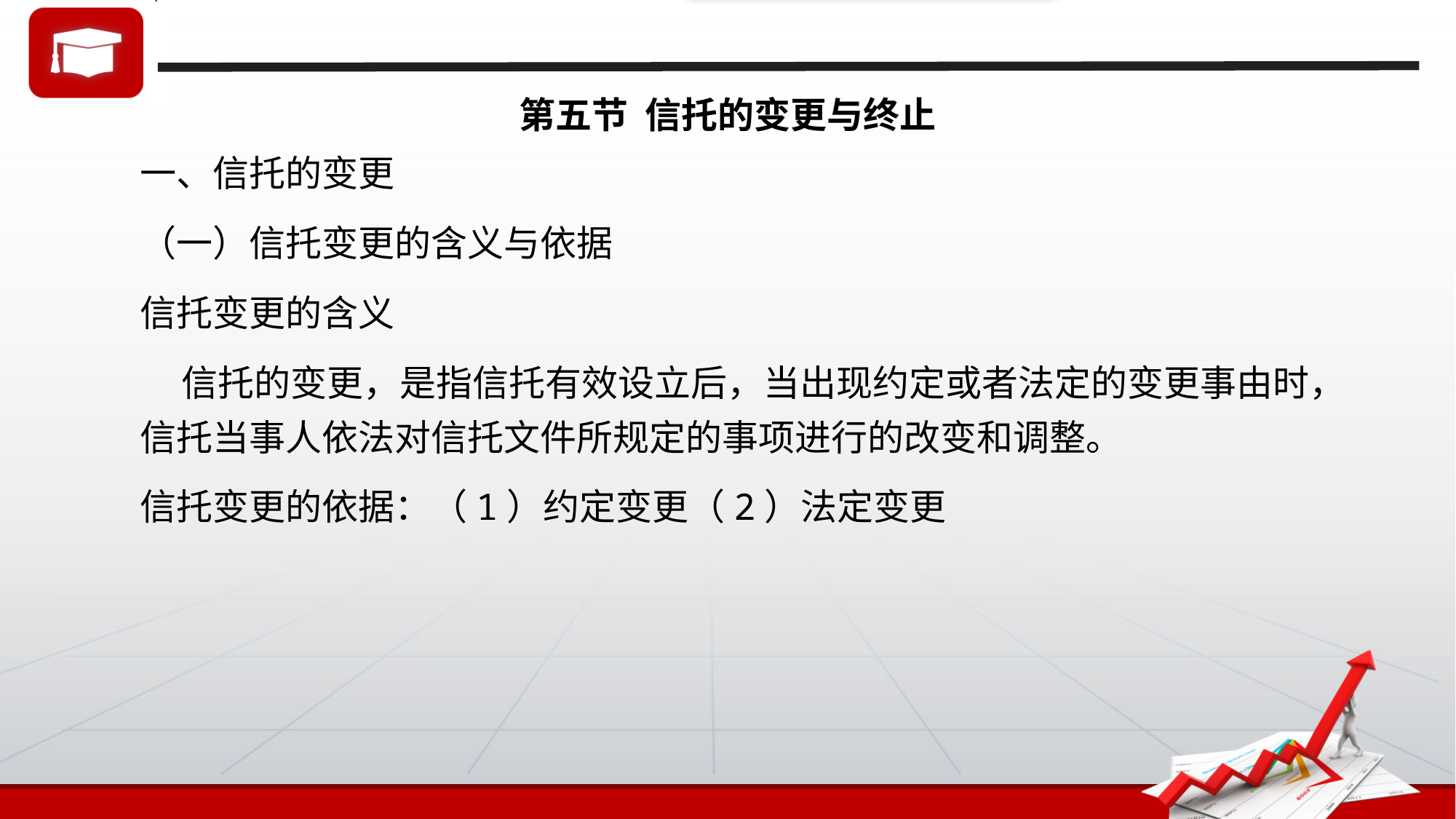

# 第五节  信托的变更与终止
一、信托的变更
（一）信托变更的含义与依据
信托变更的含义
    信托的变更，是指信托有效设立后，当出现约定或者法定的变更事由时，信托当事人依法对信托文件所规定的事项进行的改变和调整。
信托变更的依据：（1）约定变更（2）法定变更